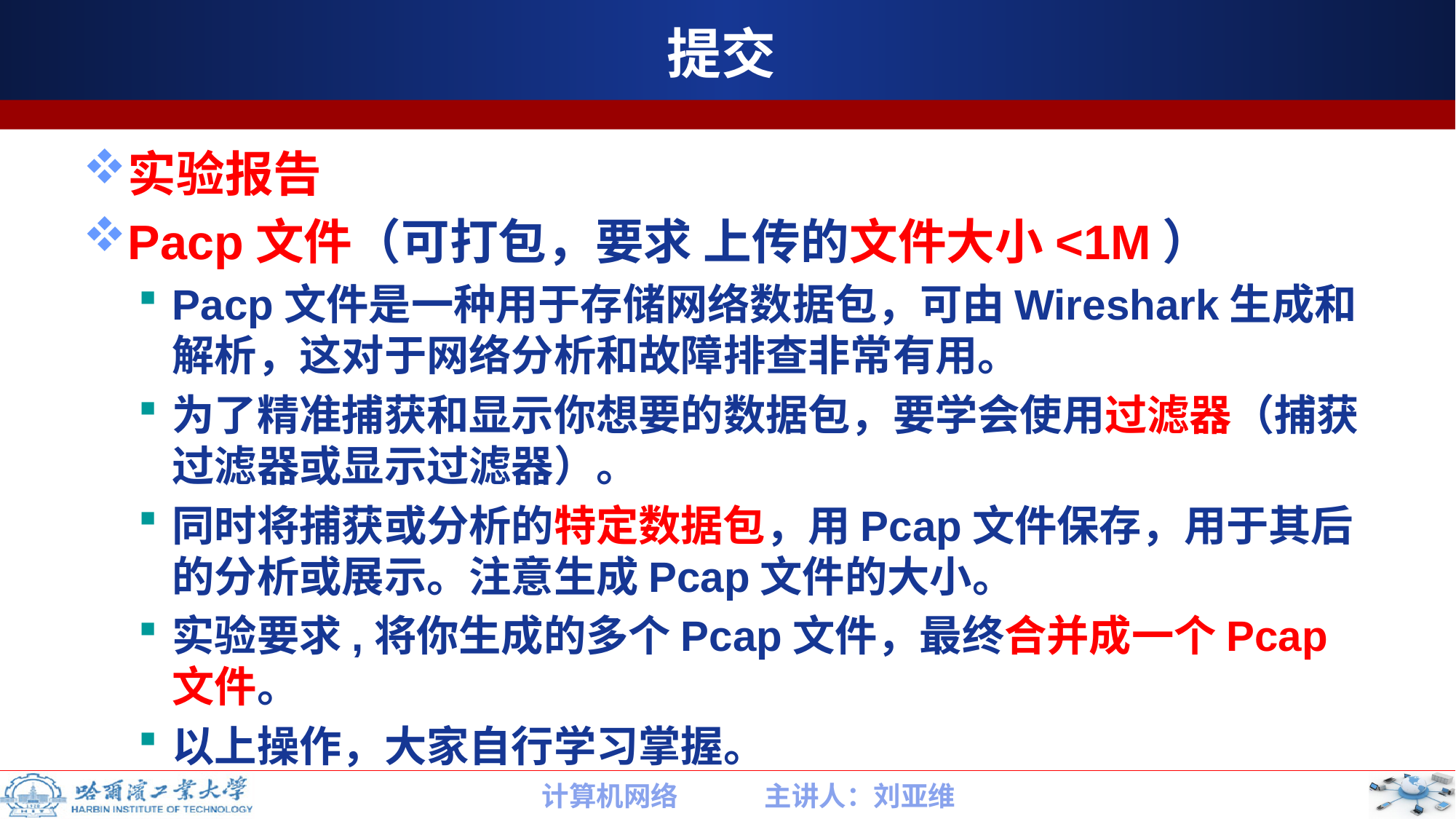

# 提交
实验报告
Pacp文件（可打包，要求 上传的文件大小<1M）
Pacp文件是一种用于存储网络数据包，可由Wireshark生成和解析，这对于网络分析和故障排查非常有用。
为了精准捕获和显示你想要的数据包，要学会使用过滤器（捕获过滤器或显示过滤器）。
同时将捕获或分析的特定数据包，用Pcap文件保存，用于其后的分析或展示。注意生成Pcap文件的大小。
实验要求,将你生成的多个Pcap文件，最终合并成一个Pcap文件。
以上操作，大家自行学习掌握。